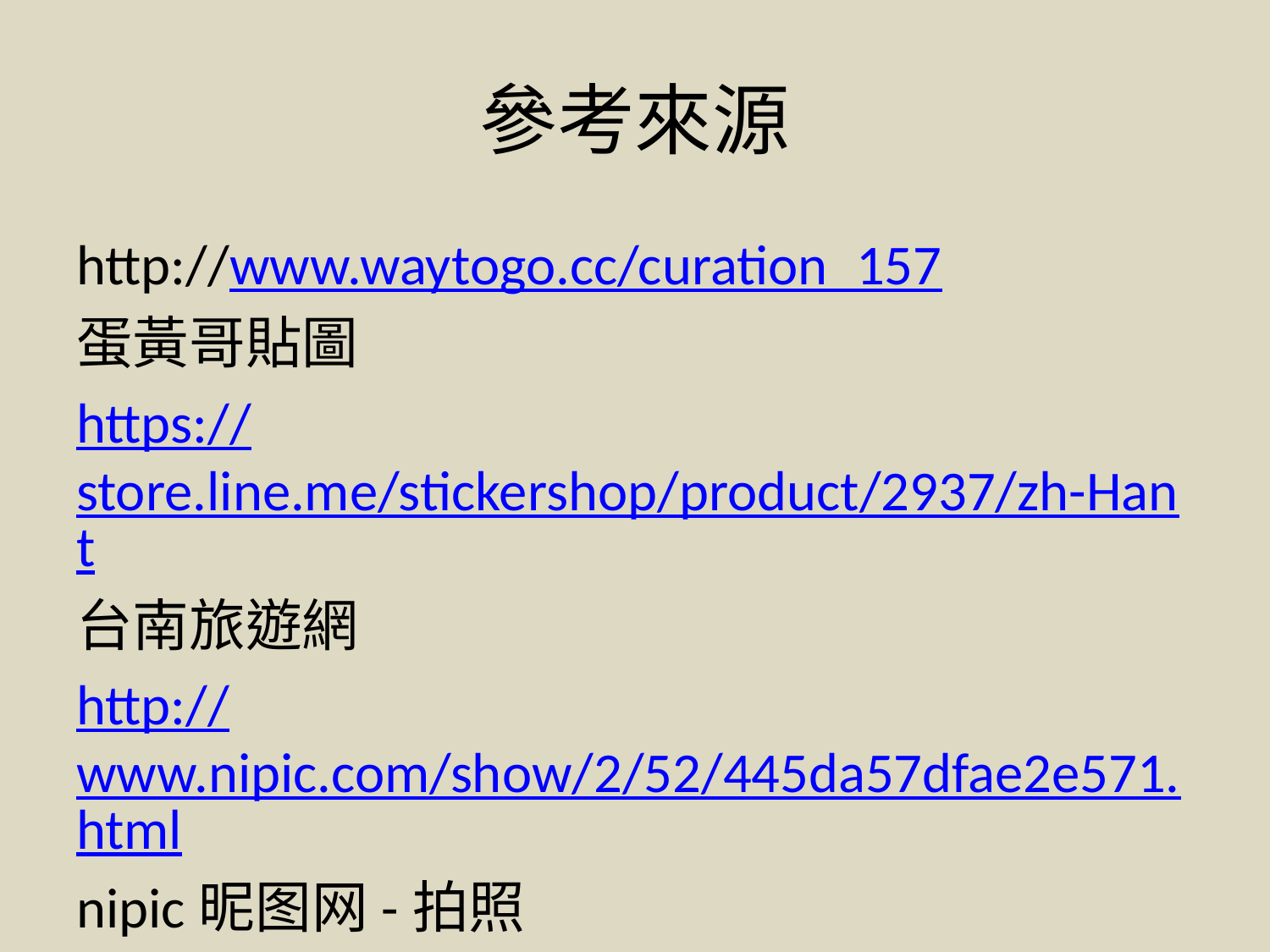

# 參考來源
http://www.waytogo.cc/curation_157
蛋黃哥貼圖
https://store.line.me/stickershop/product/2937/zh-Hant
台南旅遊網
http://www.nipic.com/show/2/52/445da57dfae2e571.html
nipic昵图网-拍照